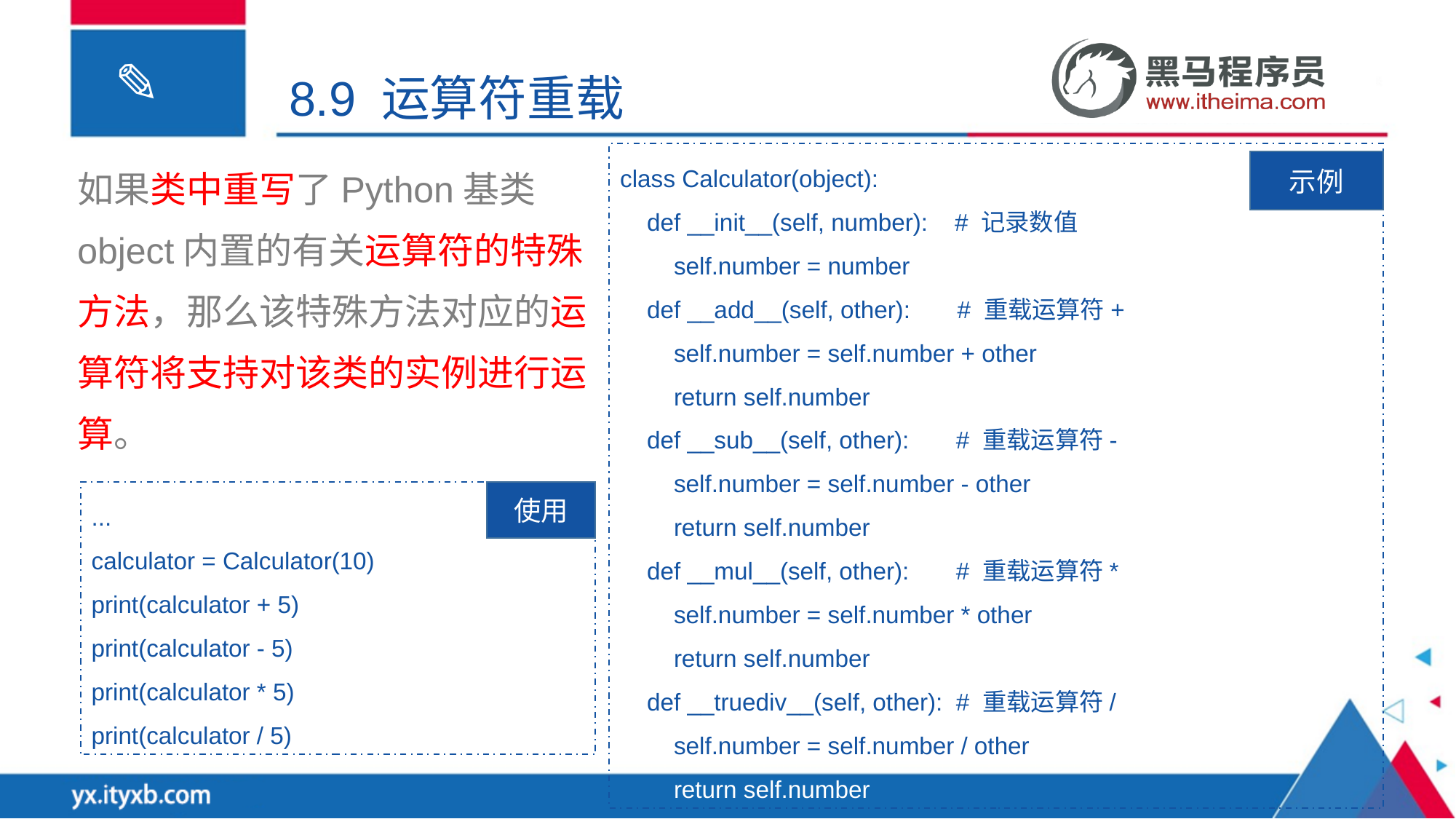

8.9 运算符重载
class Calculator(object):
    def __init__(self, number):    # 记录数值
        self.number = number
    def __add__(self, other):       # 重载运算符+
        self.number = self.number + other
        return self.number
    def __sub__(self, other):       # 重载运算符-
        self.number = self.number - other
        return self.number
    def __mul__(self, other):       # 重载运算符*
        self.number = self.number * other
        return self.number
    def __truediv__(self, other):  # 重载运算符/
        self.number = self.number / other
        return self.number
示例
如果类中重写了Python基类object内置的有关运算符的特殊方法，那么该特殊方法对应的运算符将支持对该类的实例进行运算。
...
calculator = Calculator(10)
print(calculator + 5)
print(calculator - 5)
print(calculator * 5)
print(calculator / 5)
使用